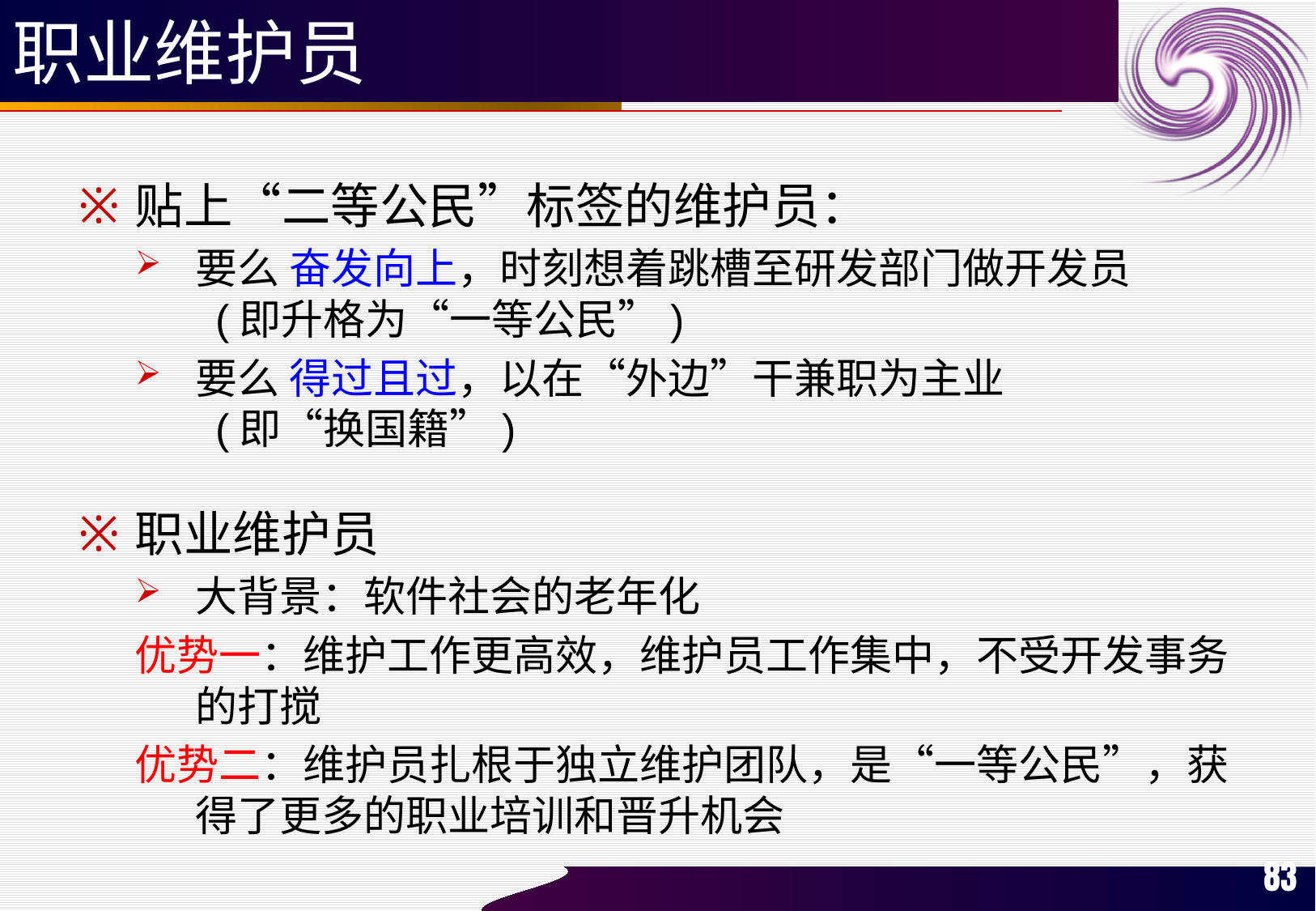

# 职业维护员
贴上“二等公民”标签的维护员：
要么 奋发向上，时刻想着跳槽至研发部门做开发员
 (即升格为“一等公民”)
要么 得过且过，以在“外边”干兼职为主业
 (即“换国籍”)

职业维护员
大背景：软件社会的老年化
优势一：维护工作更高效，维护员工作集中，不受开发事务的打搅
优势二：维护员扎根于独立维护团队，是“一等公民”，获得了更多的职业培训和晋升机会
83